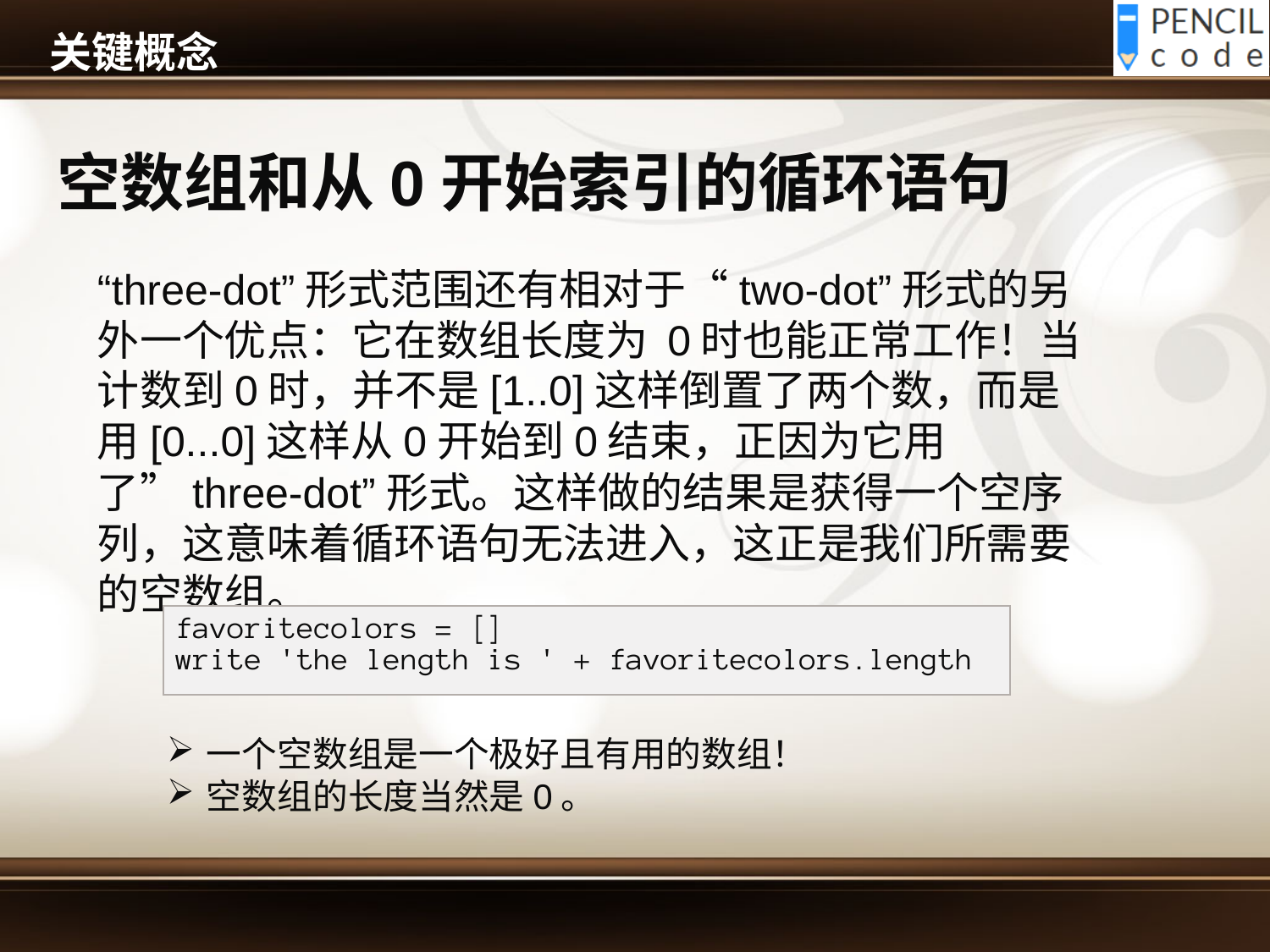

# 关键概念
空数组和从0开始索引的循环语句
“three-dot”形式范围还有相对于“two-dot”形式的另外一个优点：它在数组长度为 0时也能正常工作！当计数到0时，并不是[1..0]这样倒置了两个数，而是用[0...0]这样从0开始到0结束，正因为它用了”three-dot”形式。这样做的结果是获得一个空序列，这意味着循环语句无法进入，这正是我们所需要的空数组。
| favoritecolors = [] write 'the length is ' + favoritecolors.length |
| --- |
一个空数组是一个极好且有用的数组！
空数组的长度当然是0。